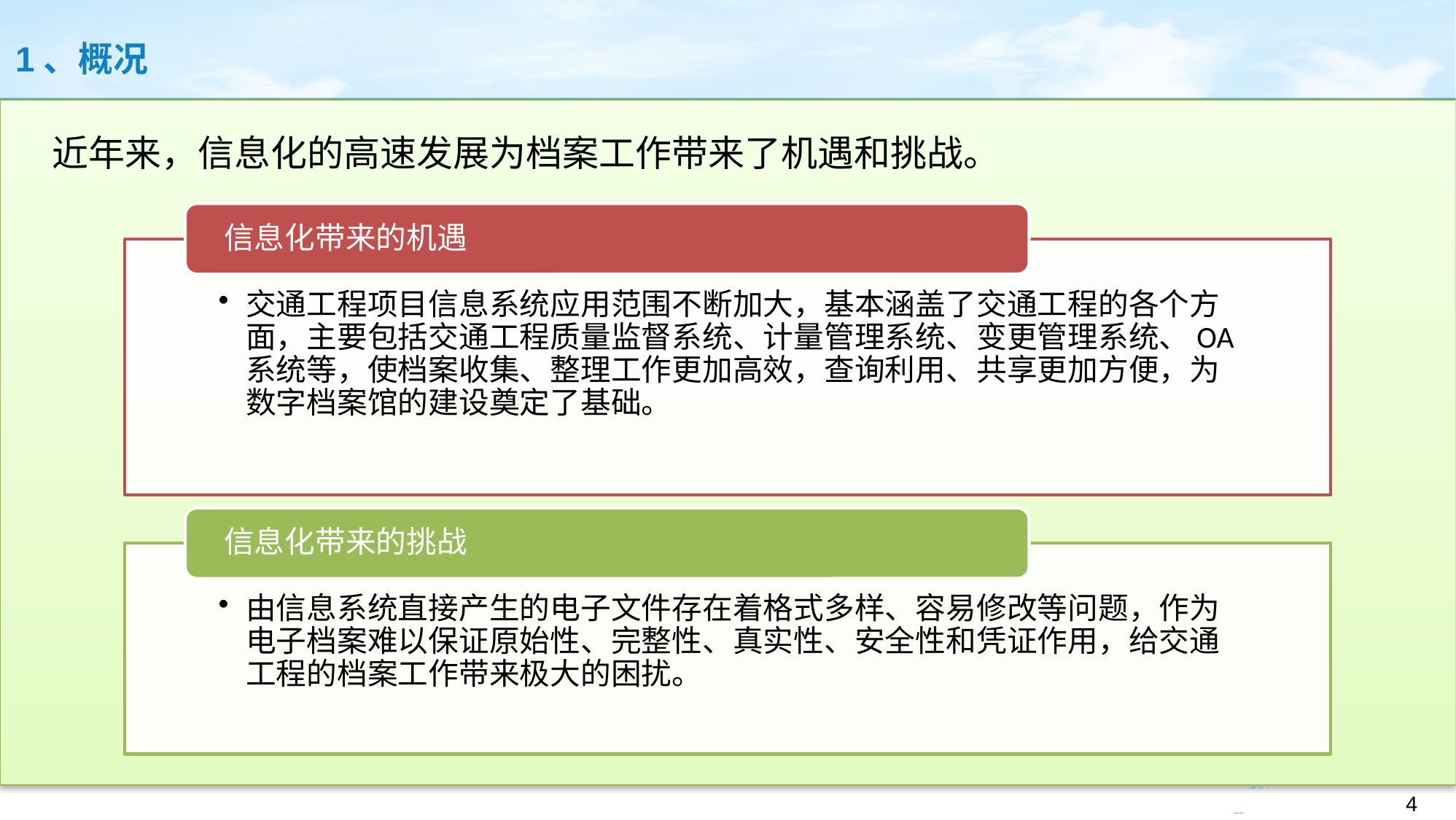

1、概况
    近年来，信息化的高速发展为档案工作带来了机遇和挑战。

交通工程项目信息系统应用范围不断加大，基本涵盖了交通工程的各个方面，主要包括交通工程质量监督系统、计量管理系统、变更管理系统、OA系统等，使档案收集、整理工作更加高效，查询利用、共享更加方便，为数字档案馆的建设奠定了基础。
信息化带来的机遇
由信息系统直接产生的电子文件存在着格式多样、容易修改等问题，作为电子档案难以保证原始性、完整性、真实性、安全性和凭证作用，给交通工程的档案工作带来极大的困扰。
信息化带来的挑战
4